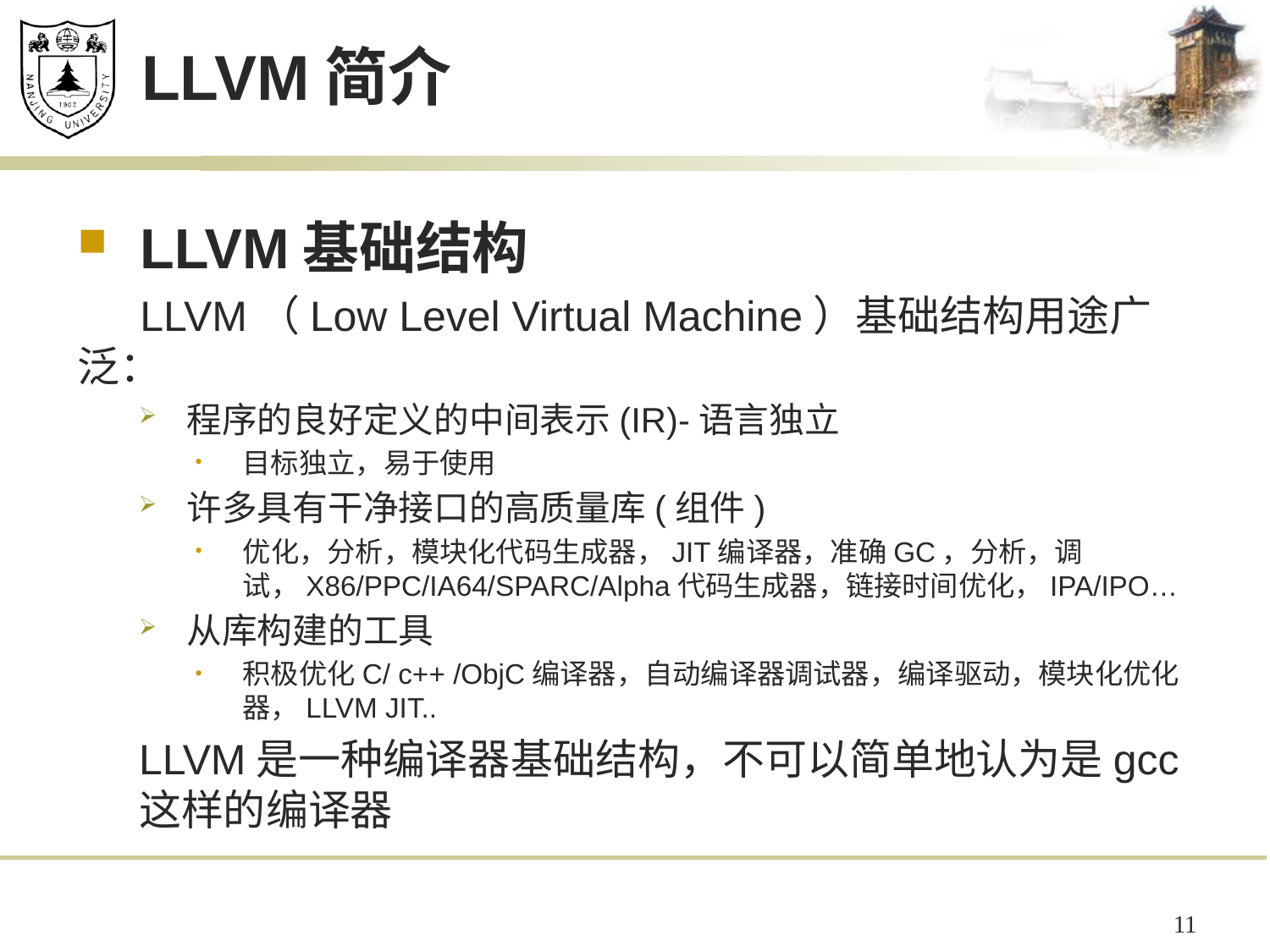

# LLVM简介
LLVM基础结构
       LLVM（Low Level Virtual Machine）基础结构用途广泛：
程序的良好定义的中间表示(IR)-语言独立
目标独立，易于使用
许多具有干净接口的高质量库(组件)
优化，分析，模块化代码生成器，JIT编译器，准确GC，分析，调试，X86/PPC/IA64/SPARC/Alpha代码生成器，链接时间优化，IPA/IPO…
从库构建的工具
积极优化C/ c++ /ObjC编译器，自动编译器调试器，编译驱动，模块化优化器，LLVM JIT..
LLVM是一种编译器基础结构，不可以简单地认为是gcc这样的编译器